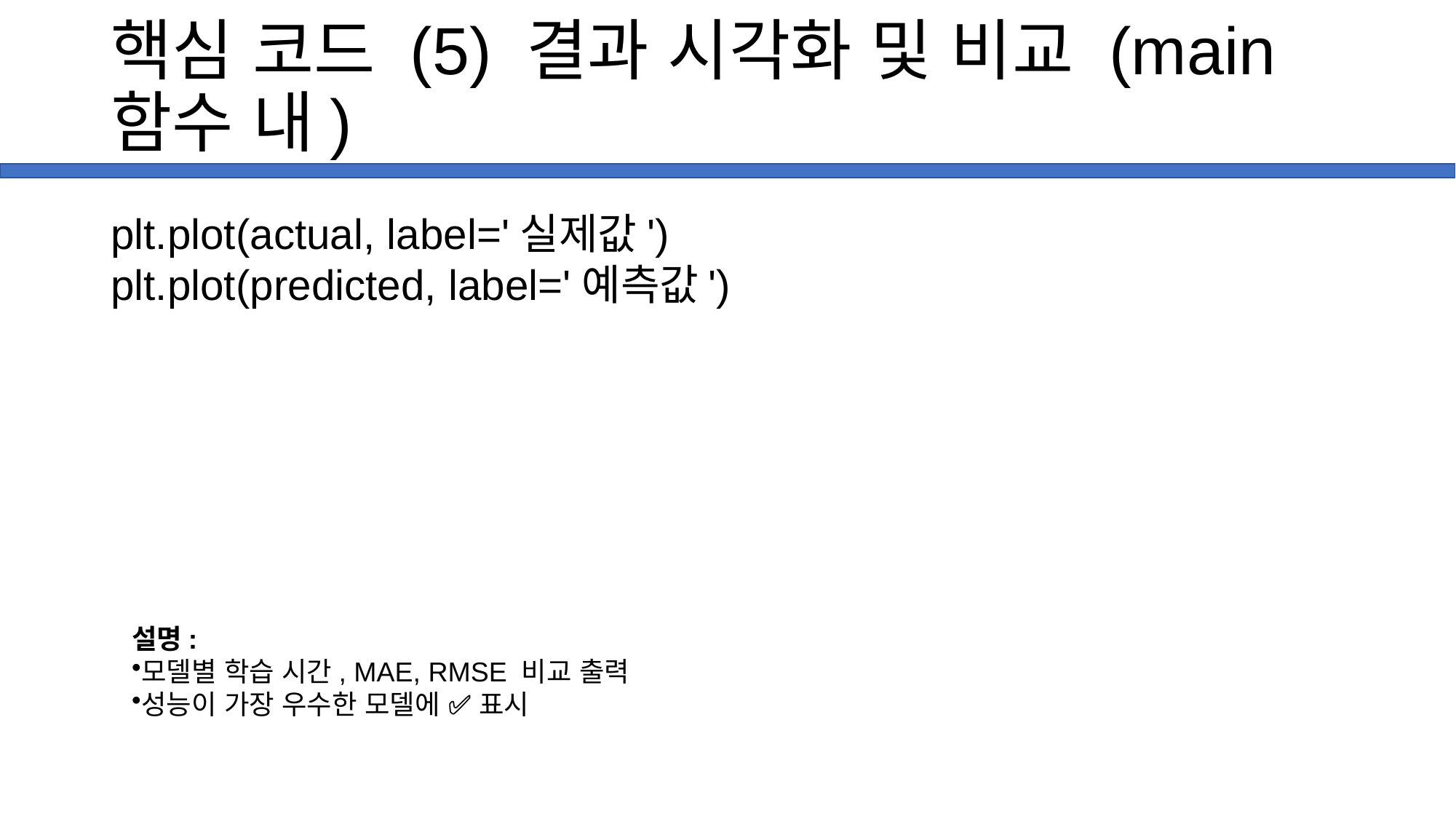

# 핵심 코드 (5) 결과 시각화 및 비교 (main 함수 내)

plt.plot(actual, label='실제값')
plt.plot(predicted, label='예측값')
설명:
모델별 학습 시간, MAE, RMSE 비교 출력
성능이 가장 우수한 모델에 ✅ 표시